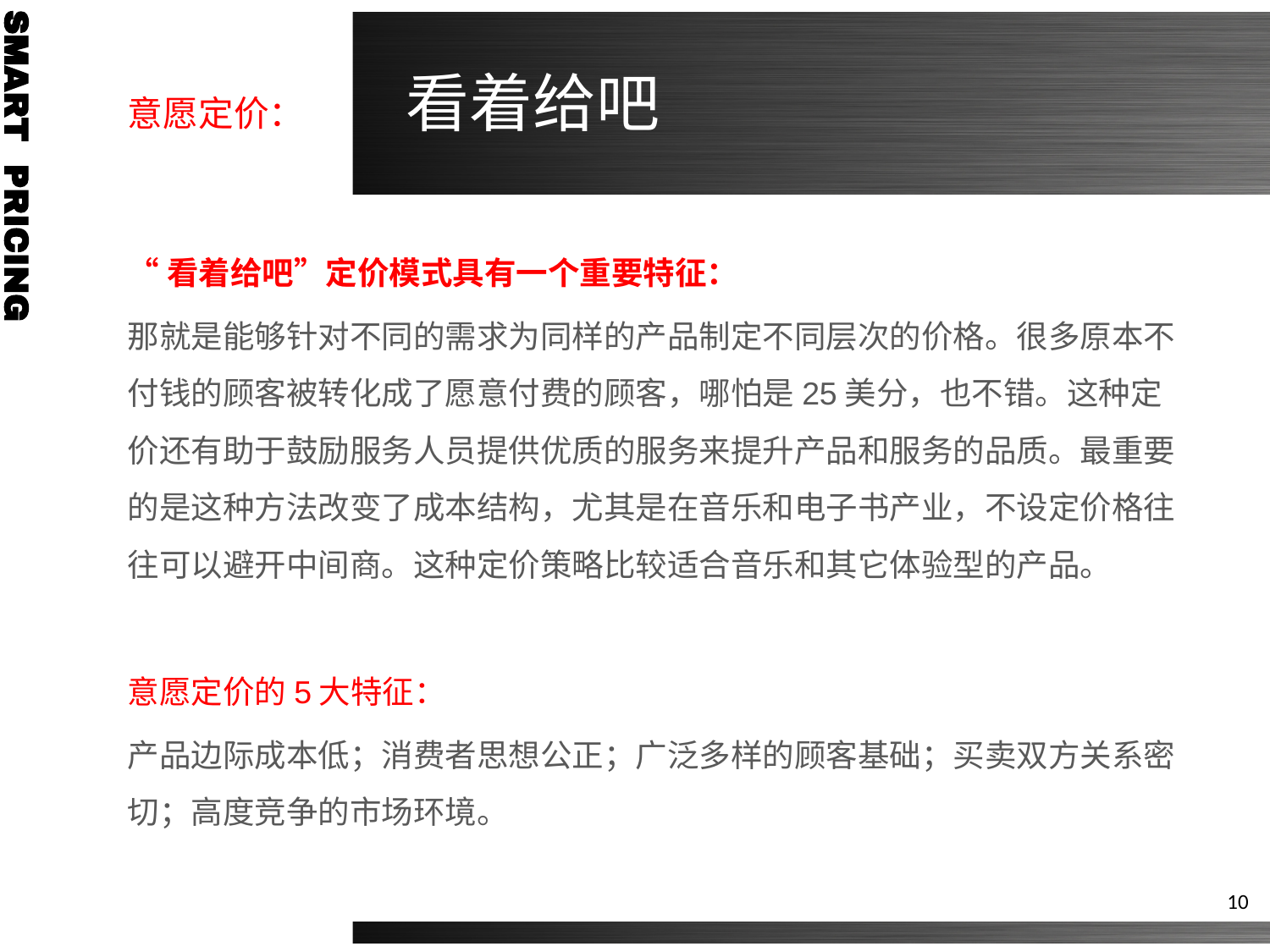

# 意愿定价：             看着给吧
“看着给吧”定价模式具有一个重要特征：
那就是能够针对不同的需求为同样的产品制定不同层次的价格。很多原本不付钱的顾客被转化成了愿意付费的顾客，哪怕是25美分，也不错。这种定价还有助于鼓励服务人员提供优质的服务来提升产品和服务的品质。最重要的是这种方法改变了成本结构，尤其是在音乐和电子书产业，不设定价格往往可以避开中间商。这种定价策略比较适合音乐和其它体验型的产品。

意愿定价的5大特征：
产品边际成本低；消费者思想公正；广泛多样的顾客基础；买卖双方关系密切；高度竞争的市场环境。